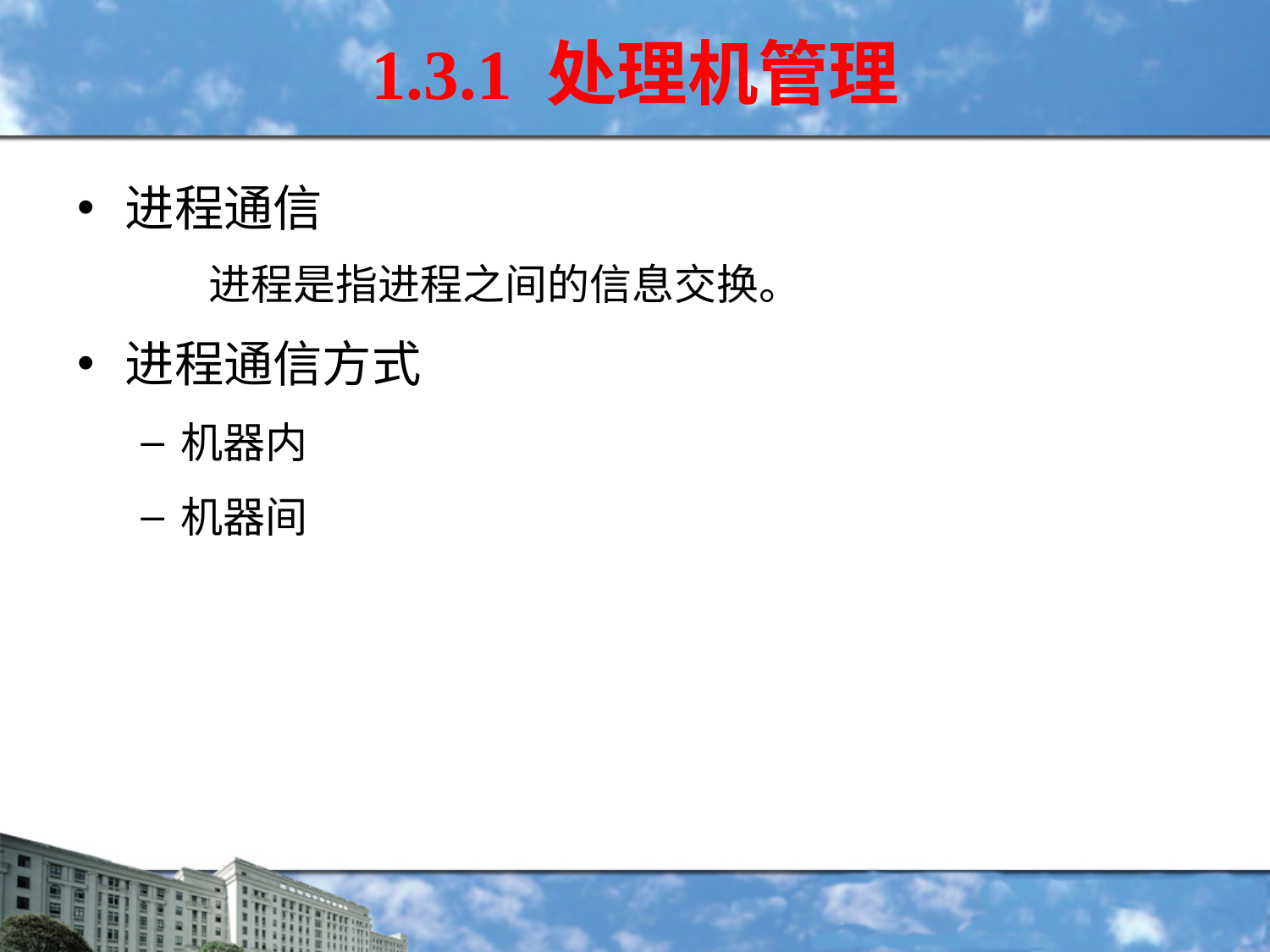

# 1.3.1 处理机管理
进程通信
      进程是指进程之间的信息交换。
进程通信方式
机器内
机器间